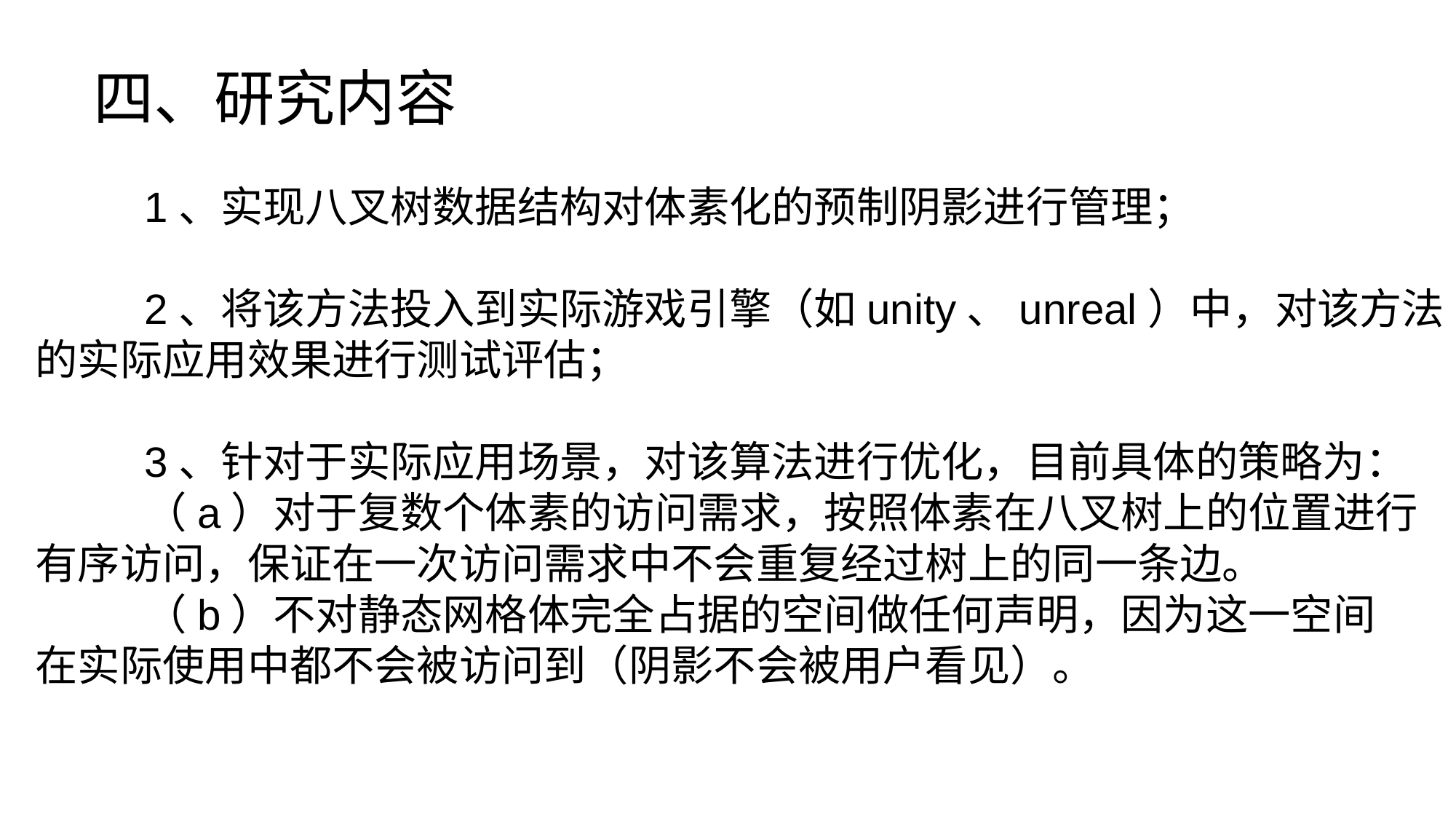

四、研究内容
	1、实现八叉树数据结构对体素化的预制阴影进行管理；

	2、将该方法投入到实际游戏引擎（如unity、unreal）中，对该方法
的实际应用效果进行测试评估；

	3、针对于实际应用场景，对该算法进行优化，目前具体的策略为：
	（a）对于复数个体素的访问需求，按照体素在八叉树上的位置进行
有序访问，保证在一次访问需求中不会重复经过树上的同一条边。
	（b）不对静态网格体完全占据的空间做任何声明，因为这一空间
在实际使用中都不会被访问到（阴影不会被用户看见）。